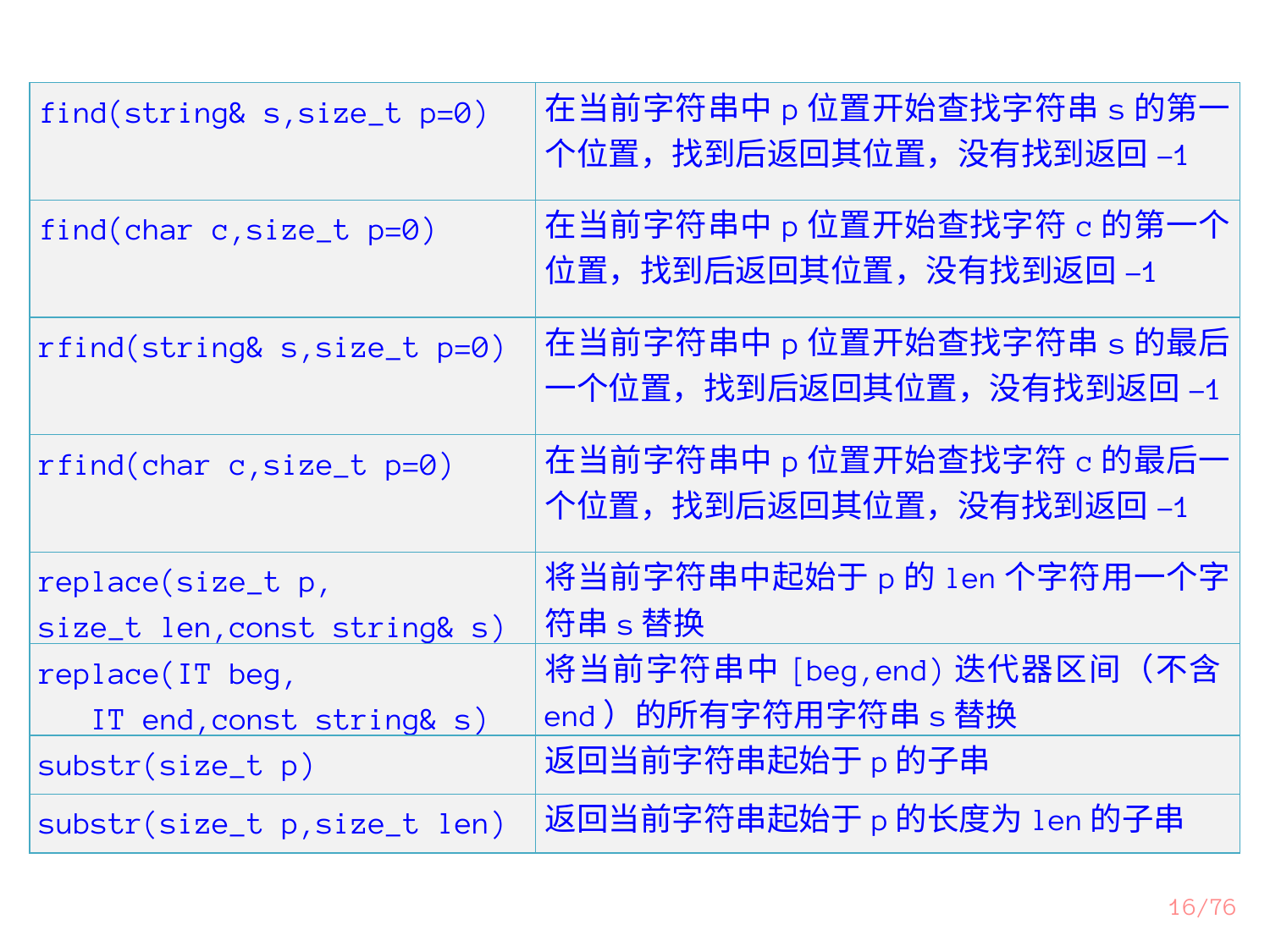

| find(string& s,size\_t p=0) | 在当前字符串中p位置开始查找字符串s的第一个位置，找到后返回其位置，没有找到返回-1 |
| --- | --- |
| find(char c,size\_t p=0) | 在当前字符串中p位置开始查找字符c的第一个位置，找到后返回其位置，没有找到返回-1 |
| rfind(string& s,size\_t p=0) | 在当前字符串中p位置开始查找字符串s的最后一个位置，找到后返回其位置，没有找到返回-1 |
| rfind(char c,size\_t p=0) | 在当前字符串中p位置开始查找字符c的最后一个位置，找到后返回其位置，没有找到返回-1 |
| replace(size\_t p, size\_t len,const string& s) | 将当前字符串中起始于p的len个字符用一个字符串s替换 |
| replace(IT beg, IT end,const string& s) | 将当前字符串中[beg,end)迭代器区间（不含end）的所有字符用字符串s替换 |
| substr(size\_t p) | 返回当前字符串起始于p的子串 |
| substr(size\_t p,size\_t len) | 返回当前字符串起始于p的长度为len的子串 |
16/76